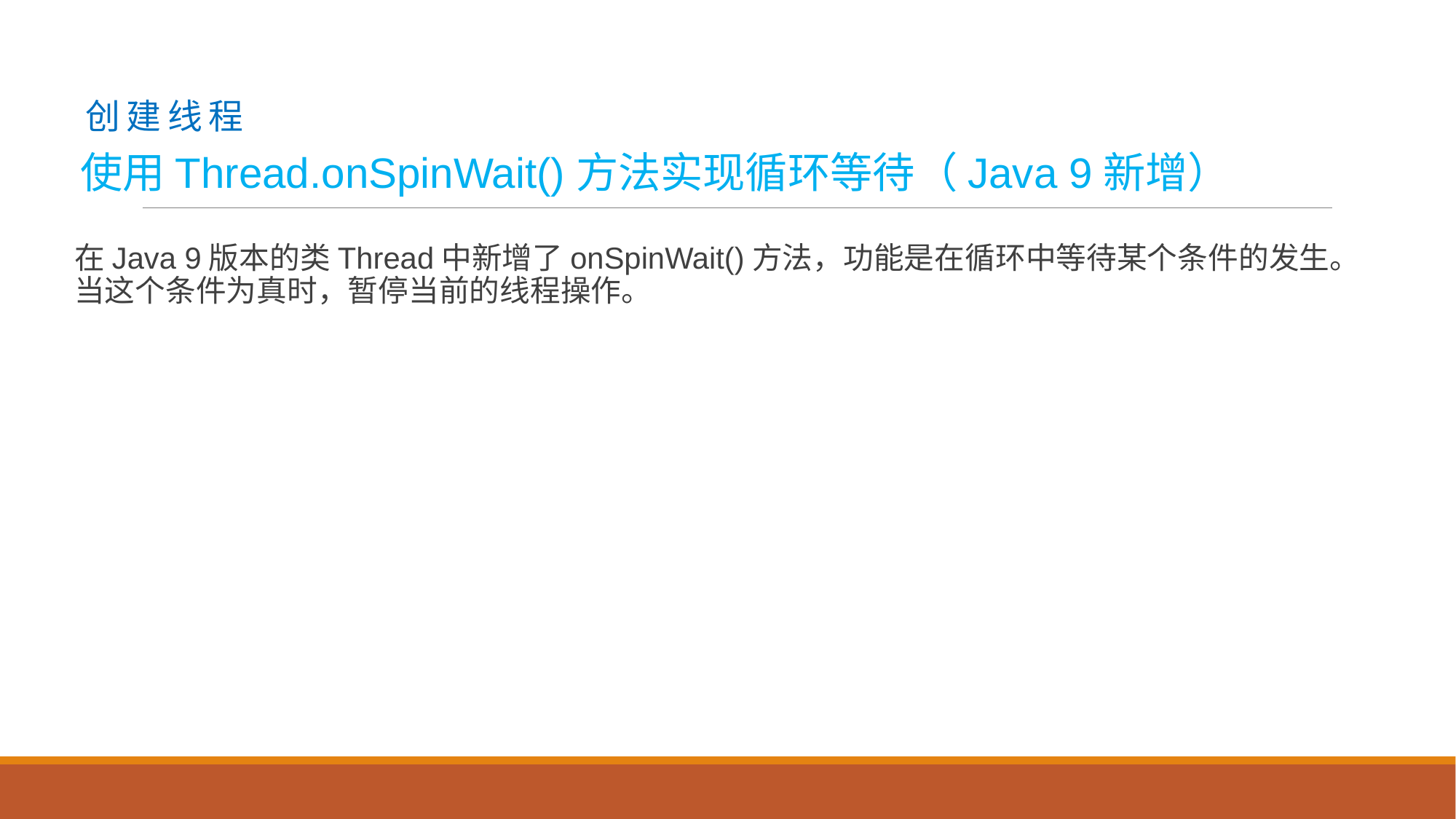

# 创 建 线 程
使用Thread.onSpinWait()方法实现循环等待（Java 9新增）
在Java 9版本的类Thread中新增了onSpinWait()方法，功能是在循环中等待某个条件的发生。当这个条件为真时，暂停当前的线程操作。